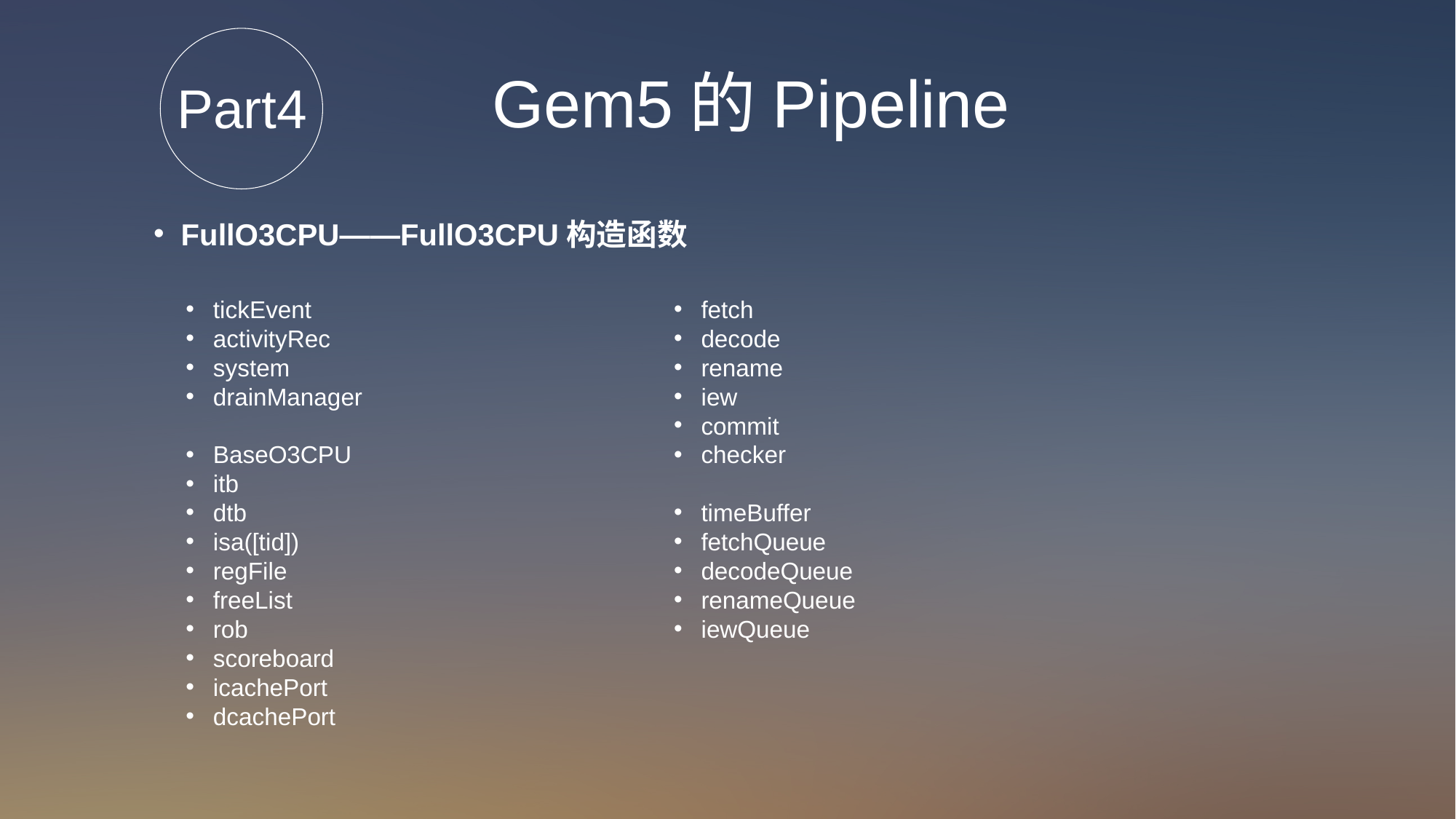

Gem5的Pipeline
Part4
FullO3CPU——FullO3CPU构造函数
fetch
decode
rename
iew
commit
checker

timeBuffer
fetchQueue
decodeQueue
renameQueue
iewQueue

tickEvent
activityRec
system
drainManager

BaseO3CPU
itb
dtb
isa([tid])
regFile
freeList
rob
scoreboard
icachePort
dcachePort